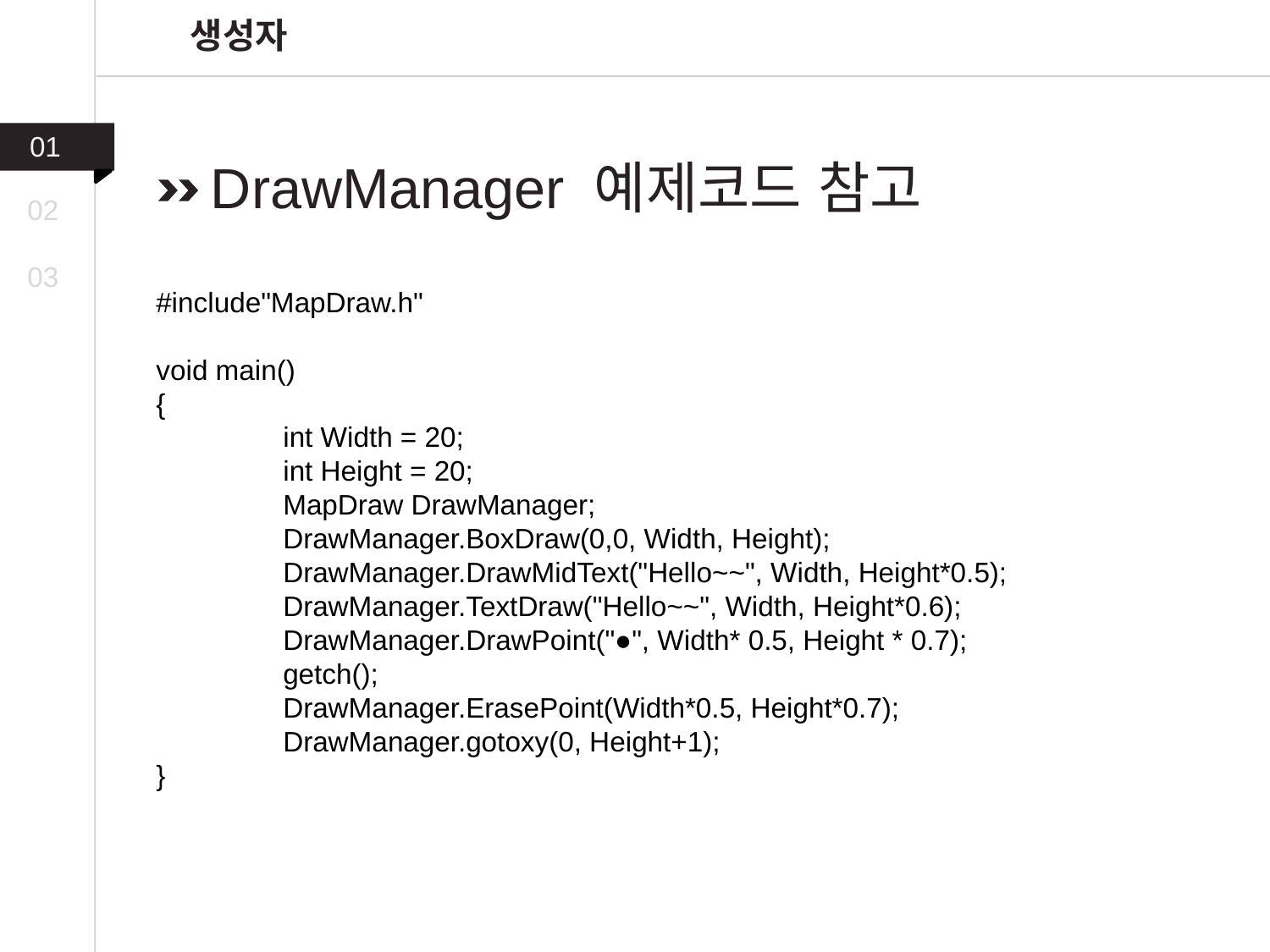

생성자
01

DrawManager 예제코드 참고

02
03
#include"MapDraw.h"

void main()
{
	int Width = 20;
	int Height = 20;
	MapDraw DrawManager;
	DrawManager.BoxDraw(0,0, Width, Height);
	DrawManager.DrawMidText("Hello~~", Width, Height*0.5);
	DrawManager.TextDraw("Hello~~", Width, Height*0.6);
	DrawManager.DrawPoint("●", Width* 0.5, Height * 0.7);
	getch();
	DrawManager.ErasePoint(Width*0.5, Height*0.7);
	DrawManager.gotoxy(0, Height+1);
}